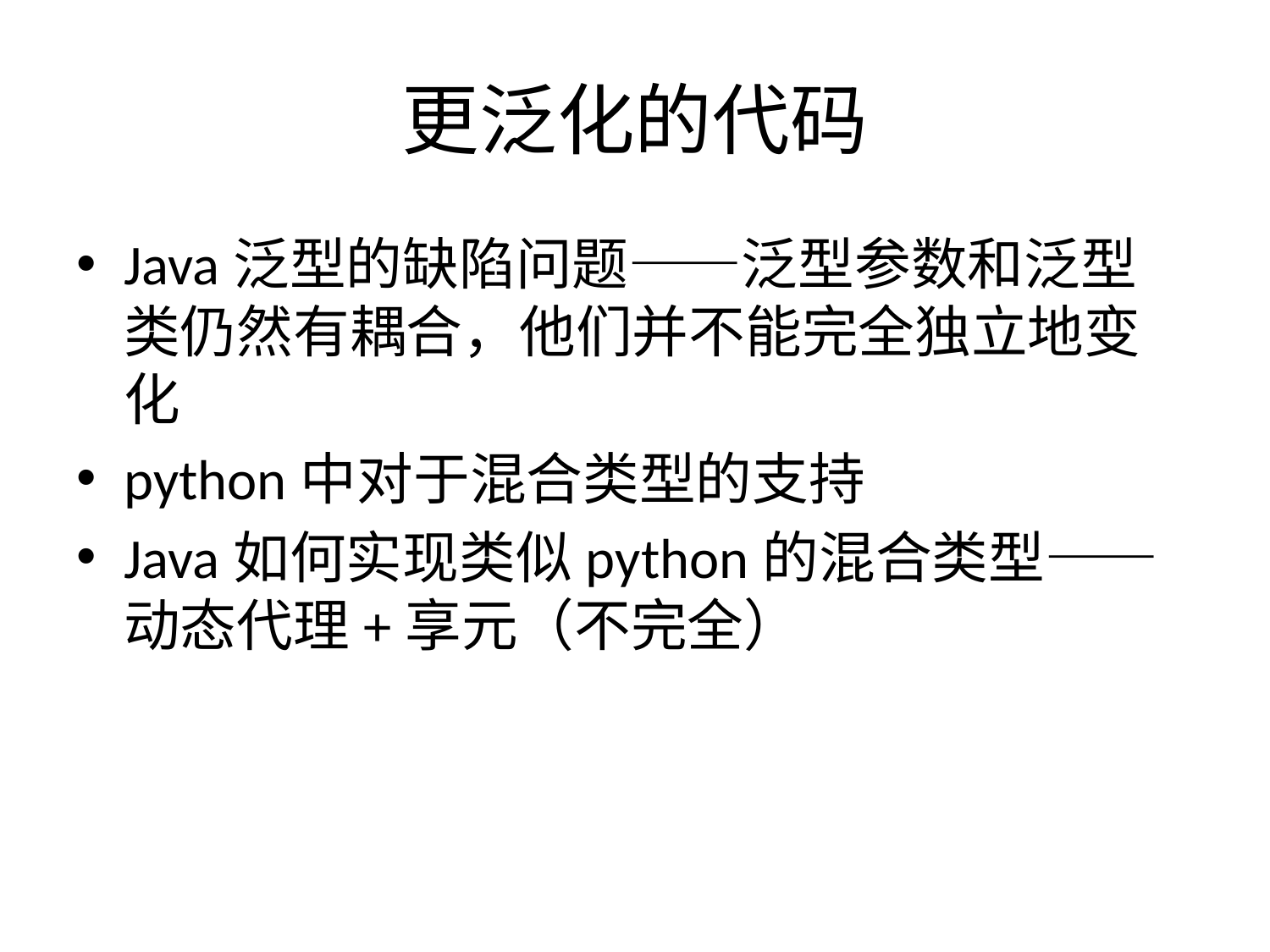

# 更泛化的代码
Java泛型的缺陷问题——泛型参数和泛型类仍然有耦合，他们并不能完全独立地变化
python中对于混合类型的支持
Java如何实现类似python的混合类型——动态代理+享元（不完全）